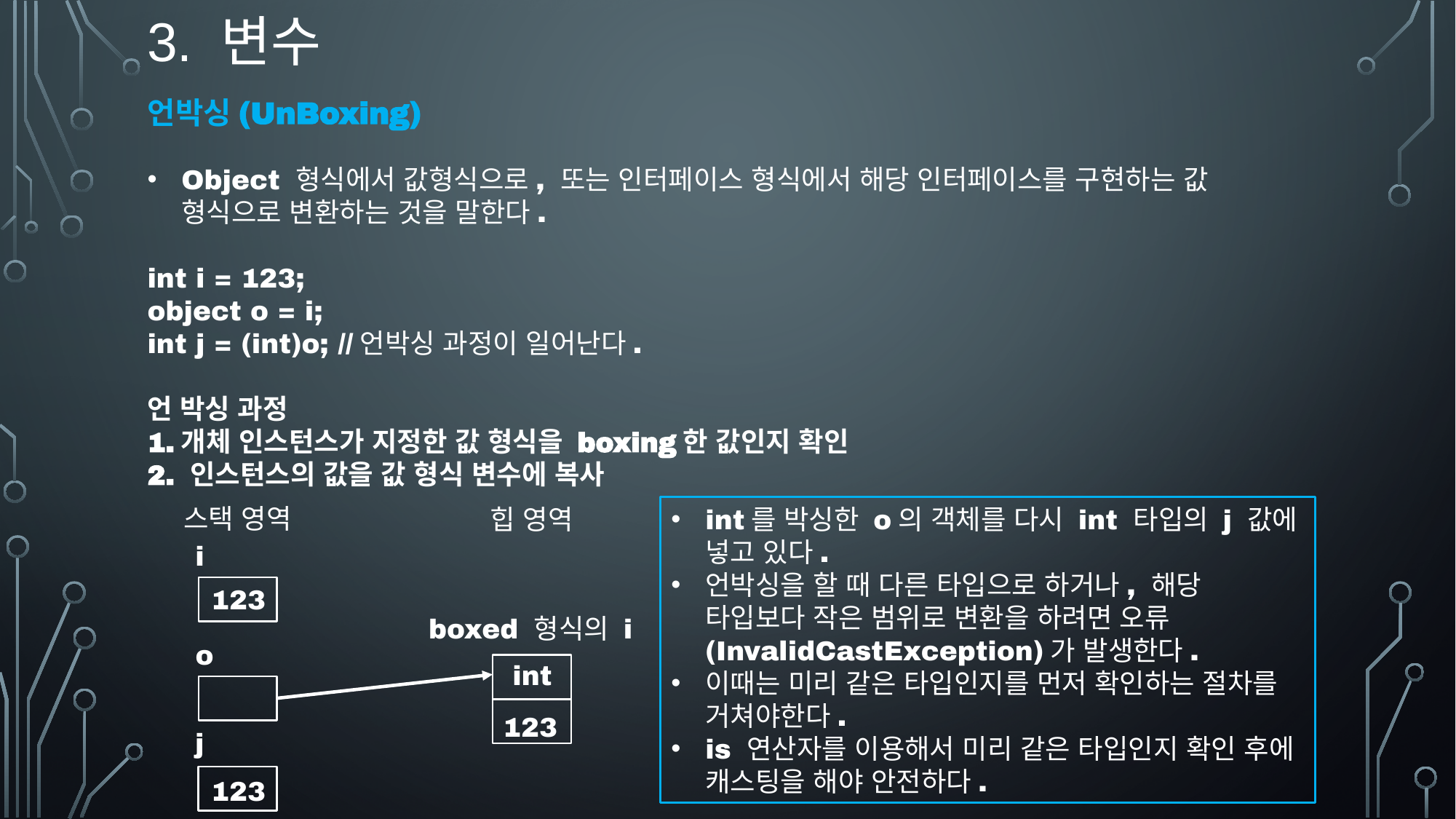

# 3. 변수
언박싱(UnBoxing)

Object 형식에서 값형식으로, 또는 인터페이스 형식에서 해당 인터페이스를 구현하는 값 형식으로 변환하는 것을 말한다.

int i = 123;
object o = i;
int j = (int)o; //언박싱 과정이 일어난다.

언 박싱 과정
1.개체 인스턴스가 지정한 값 형식을 boxing한 값인지 확인
2. 인스턴스의 값을 값 형식 변수에 복사
스택 영역
i

123
o

힙 영역
boxed 형식의 i
 int

123
int를 박싱한 o의 객체를 다시 int 타입의 j 값에 넣고 있다.
언박싱을 할 때 다른 타입으로 하거나, 해당 타입보다 작은 범위로 변환을 하려면 오류(InvalidCastException)가 발생한다.
이때는 미리 같은 타입인지를 먼저 확인하는 절차를 거쳐야한다.
is 연산자를 이용해서 미리 같은 타입인지 확인 후에 캐스팅을 해야 안전하다.
j

123